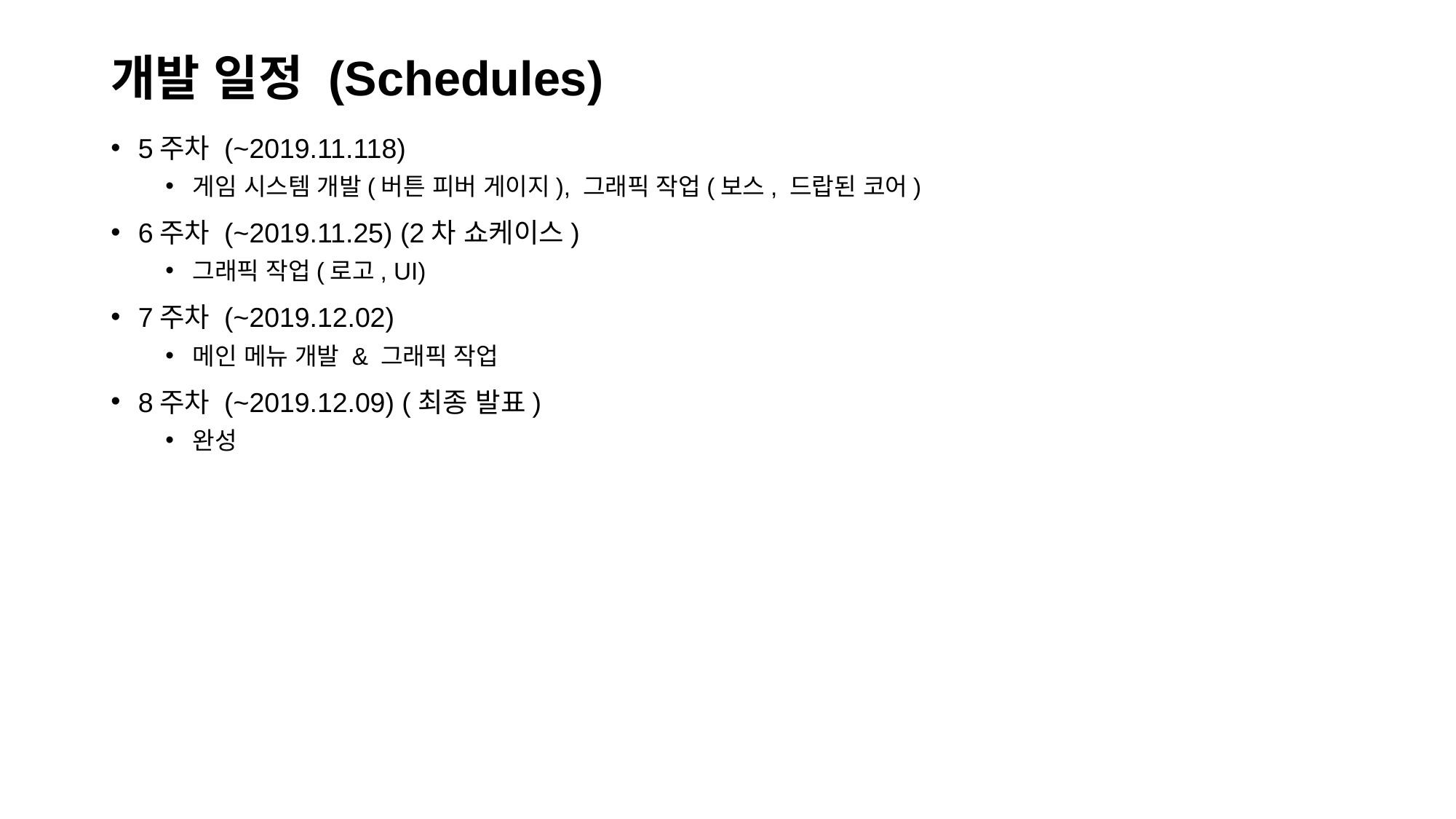

# 개발 일정 (Schedules)
5주차 (~2019.11.118)
게임 시스템 개발(버튼 피버 게이지), 그래픽 작업(보스, 드랍된 코어)
6주차 (~2019.11.25) (2차 쇼케이스)
그래픽 작업(로고, UI)
7주차 (~2019.12.02)
메인 메뉴 개발 & 그래픽 작업
8주차 (~2019.12.09) (최종 발표)
완성